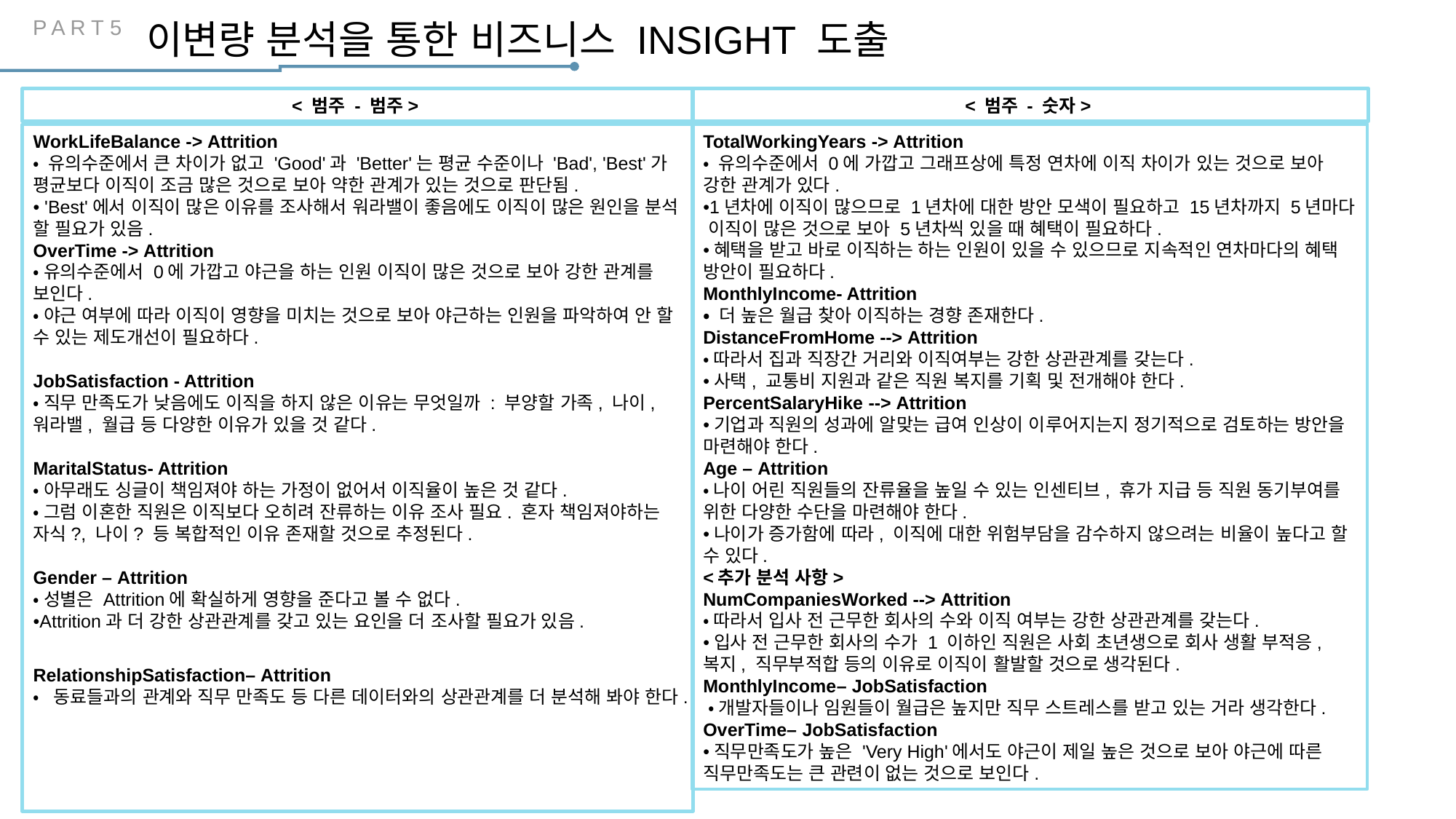

P A R T 5
이변량 분석을 통한 비즈니스 INSIGHT 도출
< 범주 - 숫자>
< 범주 - 범주>
WorkLifeBalance -> Attrition
• 유의수준에서 큰 차이가 없고 'Good'과 'Better'는 평균 수준이나 'Bad', 'Best'가 평균보다 이직이 조금 많은 것으로 보아 약한 관계가 있는 것으로 판단됨.
• 'Best'에서 이직이 많은 이유를 조사해서 워라밸이 좋음에도 이직이 많은 원인을 분석 할 필요가 있음.
OverTime -> Attrition
•유의수준에서 0에 가깝고 야근을 하는 인원 이직이 많은 것으로 보아 강한 관계를 보인다.
•야근 여부에 따라 이직이 영향을 미치는 것으로 보아 야근하는 인원을 파악하여 안 할 수 있는 제도개선이 필요하다.

JobSatisfaction - Attrition
•직무 만족도가 낮음에도 이직을 하지 않은 이유는 무엇일까 : 부양할 가족, 나이, 워라밸, 월급 등 다양한 이유가 있을 것 같다.

MaritalStatus- Attrition
•아무래도 싱글이 책임져야 하는 가정이 없어서 이직율이 높은 것 같다.
•그럼 이혼한 직원은 이직보다 오히려 잔류하는 이유 조사 필요. 혼자 책임져야하는 자식?, 나이? 등 복합적인 이유 존재할 것으로 추정된다.

Gender – Attrition
•성별은 Attrition에 확실하게 영향을 준다고 볼 수 없다.
•Attrition과 더 강한 상관관계를 갖고 있는 요인을 더 조사할 필요가 있음.

RelationshipSatisfaction– Attrition
•  동료들과의 관계와 직무 만족도 등 다른 데이터와의 상관관계를 더 분석해 봐야 한다.

TotalWorkingYears -> Attrition
• 유의수준에서 0에 가깝고 그래프상에 특정 연차에 이직 차이가 있는 것으로 보아 강한 관계가 있다.
•1년차에 이직이 많으므로 1년차에 대한 방안 모색이 필요하고 15년차까지 5년마다 이직이 많은 것으로 보아 5년차씩 있을 때 혜택이 필요하다.
•혜택을 받고 바로 이직하는 하는 인원이 있을 수 있으므로 지속적인 연차마다의 혜택 방안이 필요하다.
MonthlyIncome- Attrition
• 더 높은 월급 찾아 이직하는 경향 존재한다.
DistanceFromHome --> Attrition
•따라서 집과 직장간 거리와 이직여부는 강한 상관관계를 갖는다.
•사택, 교통비 지원과 같은 직원 복지를 기획 및 전개해야 한다.
PercentSalaryHike --> Attrition
•기업과 직원의 성과에 알맞는 급여 인상이 이루어지는지 정기적으로 검토하는 방안을 마련해야 한다.
Age – Attrition
•나이 어린 직원들의 잔류율을 높일 수 있는 인센티브, 휴가 지급 등 직원 동기부여를 위한 다양한 수단을 마련해야 한다.
•나이가 증가함에 따라, 이직에 대한 위험부담을 감수하지 않으려는 비율이 높다고 할 수 있다.
<추가 분석 사항>
NumCompaniesWorked --> Attrition
•따라서 입사 전 근무한 회사의 수와 이직 여부는 강한 상관관계를 갖는다.
•입사 전 근무한 회사의 수가 1 이하인 직원은 사회 초년생으로 회사 생활 부적응, 복지, 직무부적합 등의 이유로 이직이 활발할 것으로 생각된다.
MonthlyIncome– JobSatisfaction
 •개발자들이나 임원들이 월급은 높지만 직무 스트레스를 받고 있는 거라 생각한다.
OverTime– JobSatisfaction
•직무만족도가 높은 'Very High'에서도 야근이 제일 높은 것으로 보아 야근에 따른 직무만족도는 큰 관련이 없는 것으로 보인다.